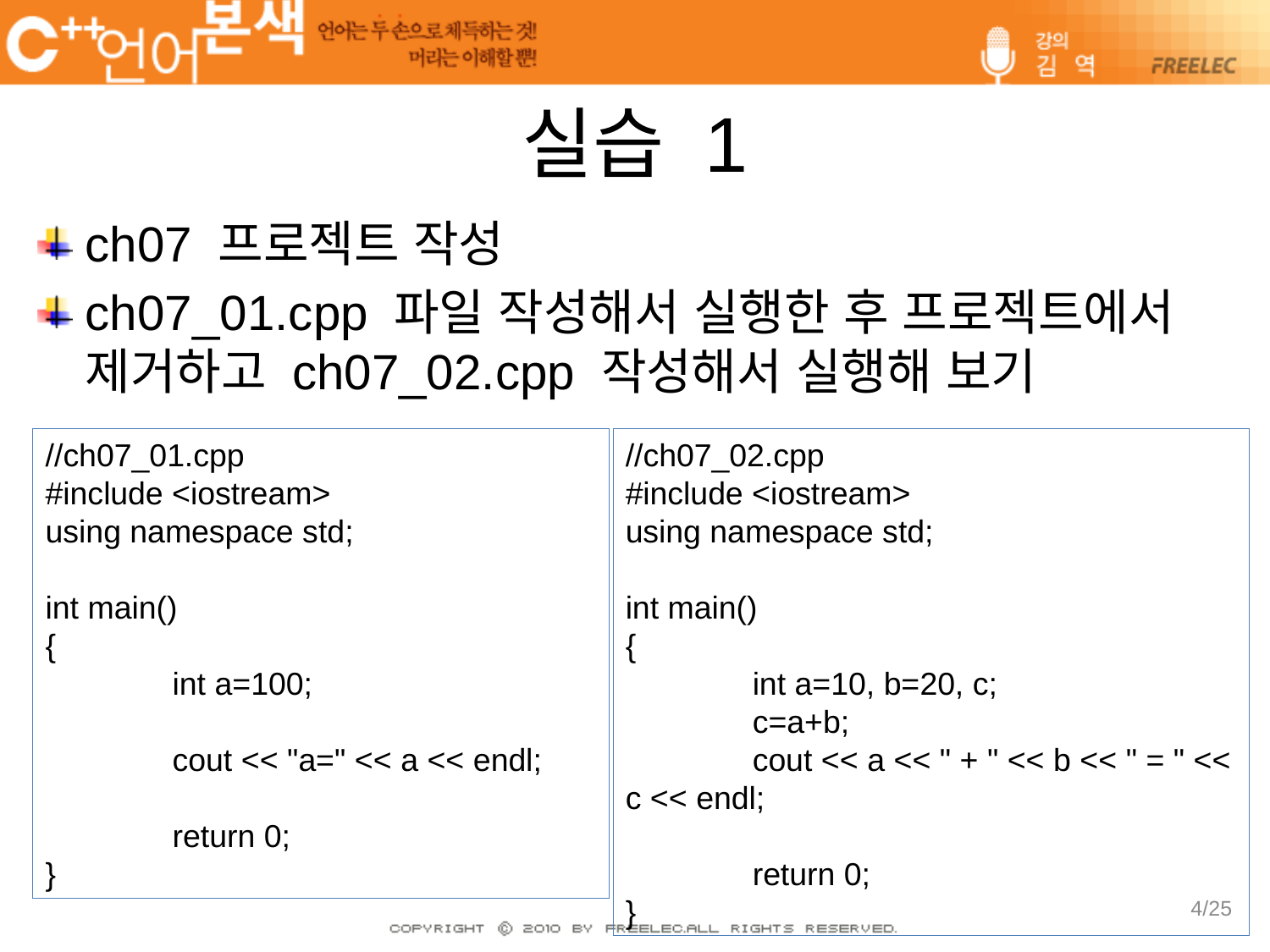

# 실습 1
ch07 프로젝트 작성
ch07_01.cpp 파일 작성해서 실행한 후 프로젝트에서 제거하고 ch07_02.cpp 작성해서 실행해 보기
//ch07_02.cpp
#include <iostream>
using namespace std;

int main()
{
	int a=10, b=20, c;
	c=a+b;
	cout << a << " + " << b << " = " << c << endl;

	return 0;
}
//ch07_01.cpp
#include <iostream>
using namespace std;

int main()
{
	int a=100;

	cout << "a=" << a << endl;

	return 0;
}
4/25